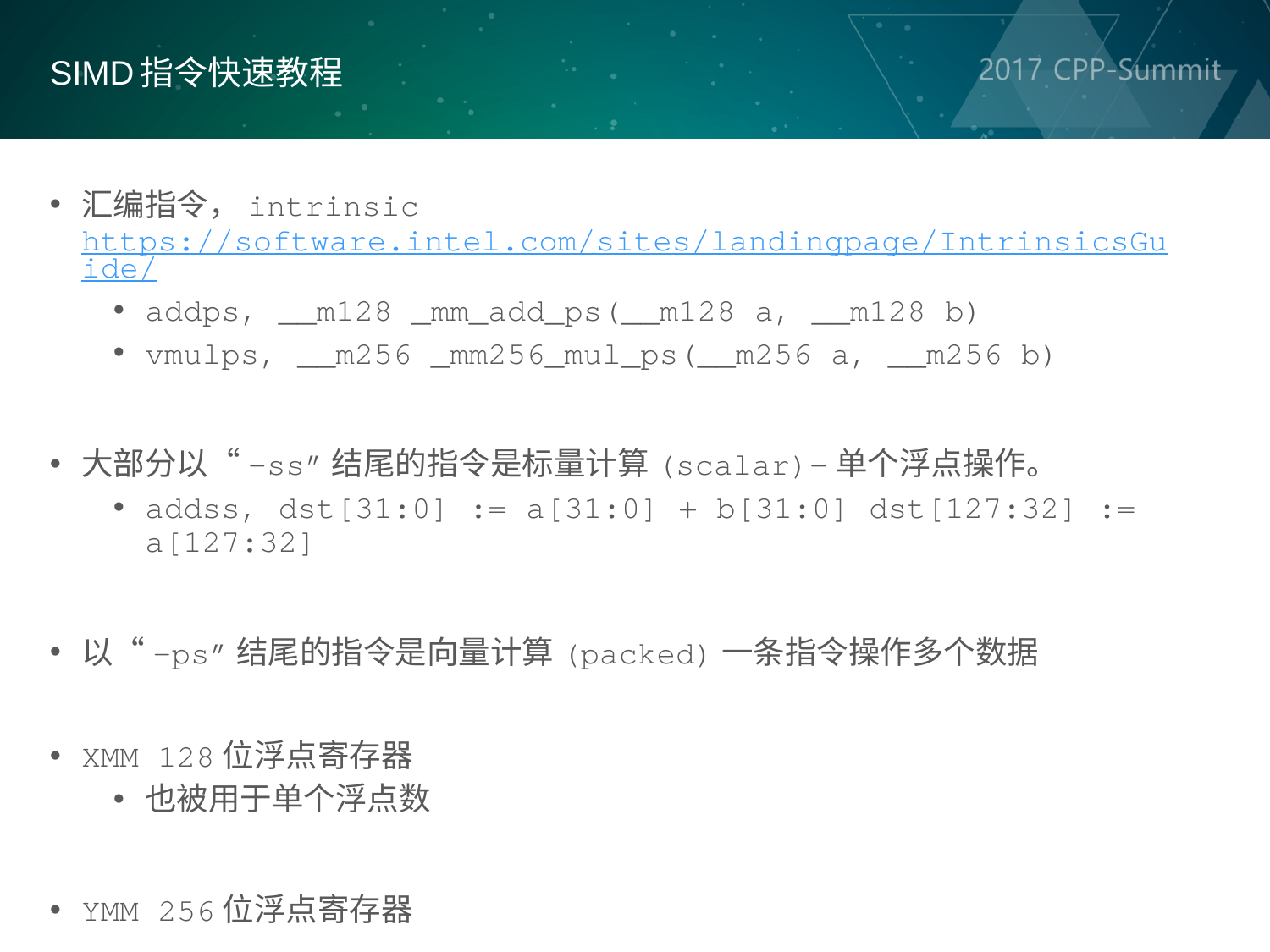

SIMD指令快速教程
汇编指令，intrinsic https://software.intel.com/sites/landingpage/IntrinsicsGuide/
addps, __m128 _mm_add_ps(__m128 a, __m128 b)
vmulps, __m256 _mm256_mul_ps(__m256 a, __m256 b)

大部分以“-ss”结尾的指令是标量计算(scalar)-单个浮点操作。
addss, dst[31:0] := a[31:0] + b[31:0] dst[127:32] := a[127:32]

以“-ps”结尾的指令是向量计算(packed)一条指令操作多个数据

XMM 128位浮点寄存器
也被用于单个浮点数

YMM 256位浮点寄存器